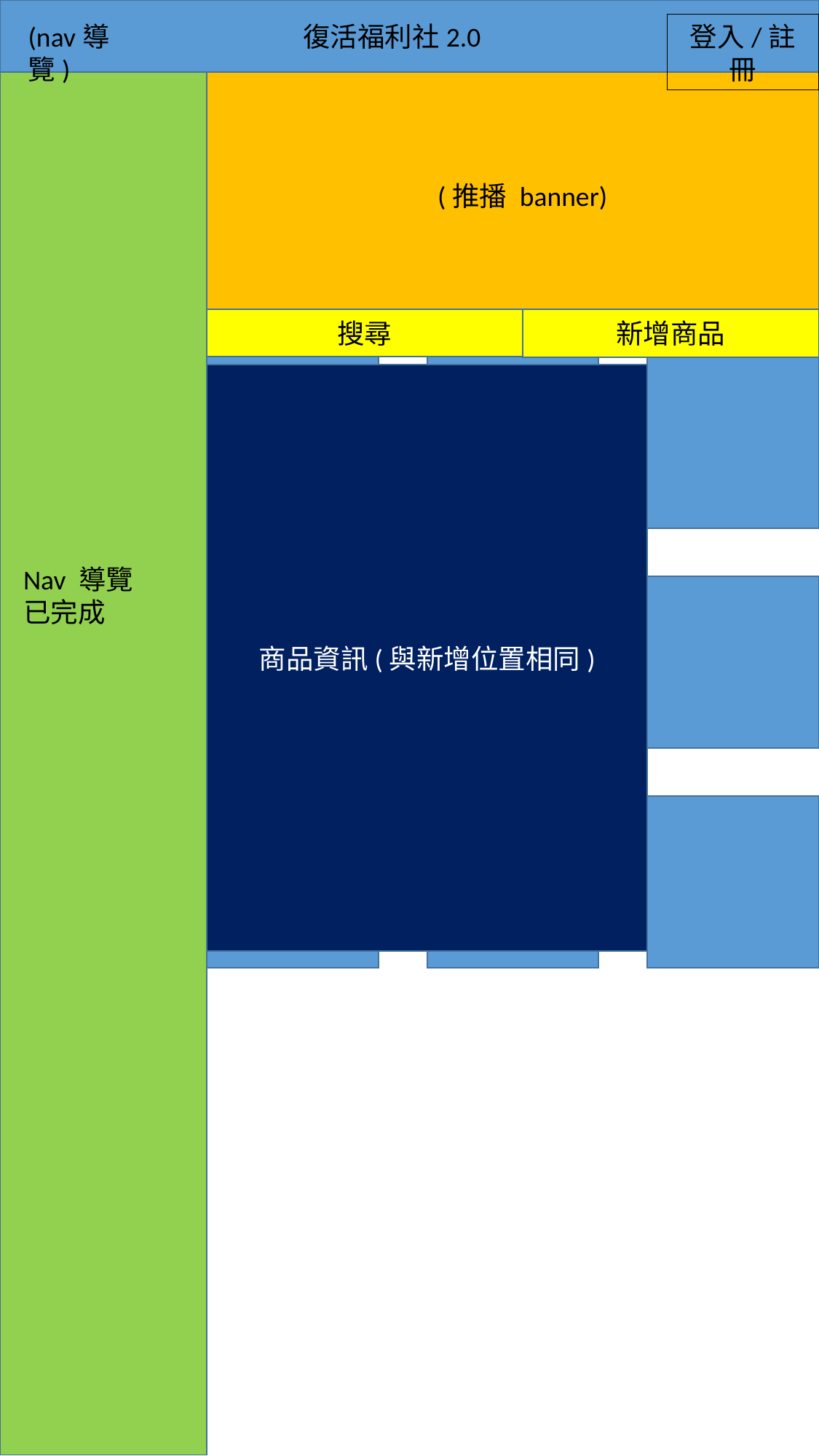

(nav導覽)
復活福利社2.0
登入/註冊

(推播 banner)
新增商品
搜尋
div商品

商品資訊(與新增位置相同)
Nav 導覽
已完成